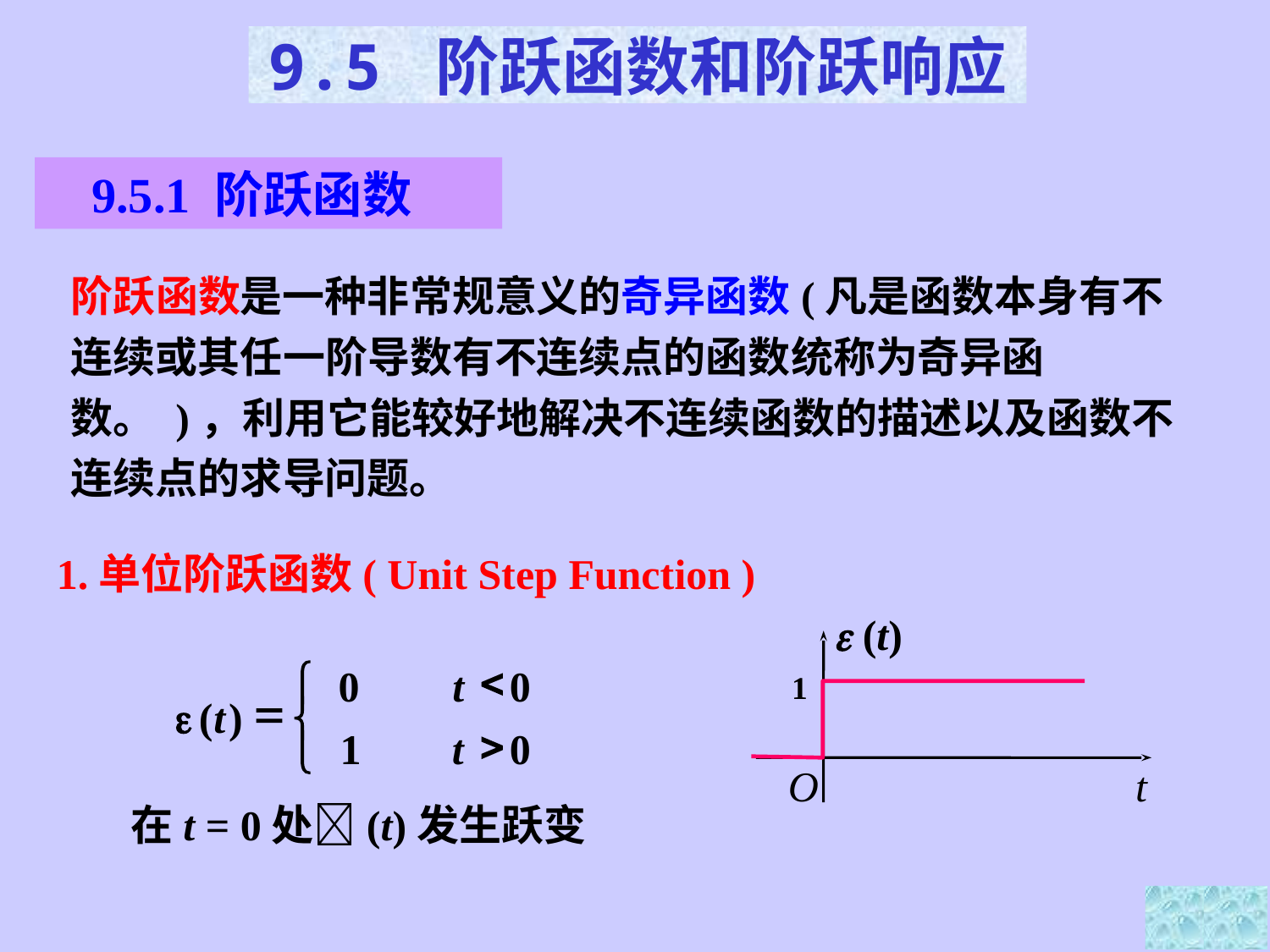

9.5 阶跃函数和阶跃响应
9.5.1 阶跃函数
阶跃函数是一种非常规意义的奇异函数(凡是函数本身有不连续或其任一阶导数有不连续点的函数统称为奇异函数。 )，利用它能较好地解决不连续函数的描述以及函数不连续点的求导问题。
1.单位阶跃函数( Unit Step Function )
ε (t)

O
t

<

0
t
0
=
ε
(
t
)

>
1
t
0

1

在t = 0处ε(t)发生跃变